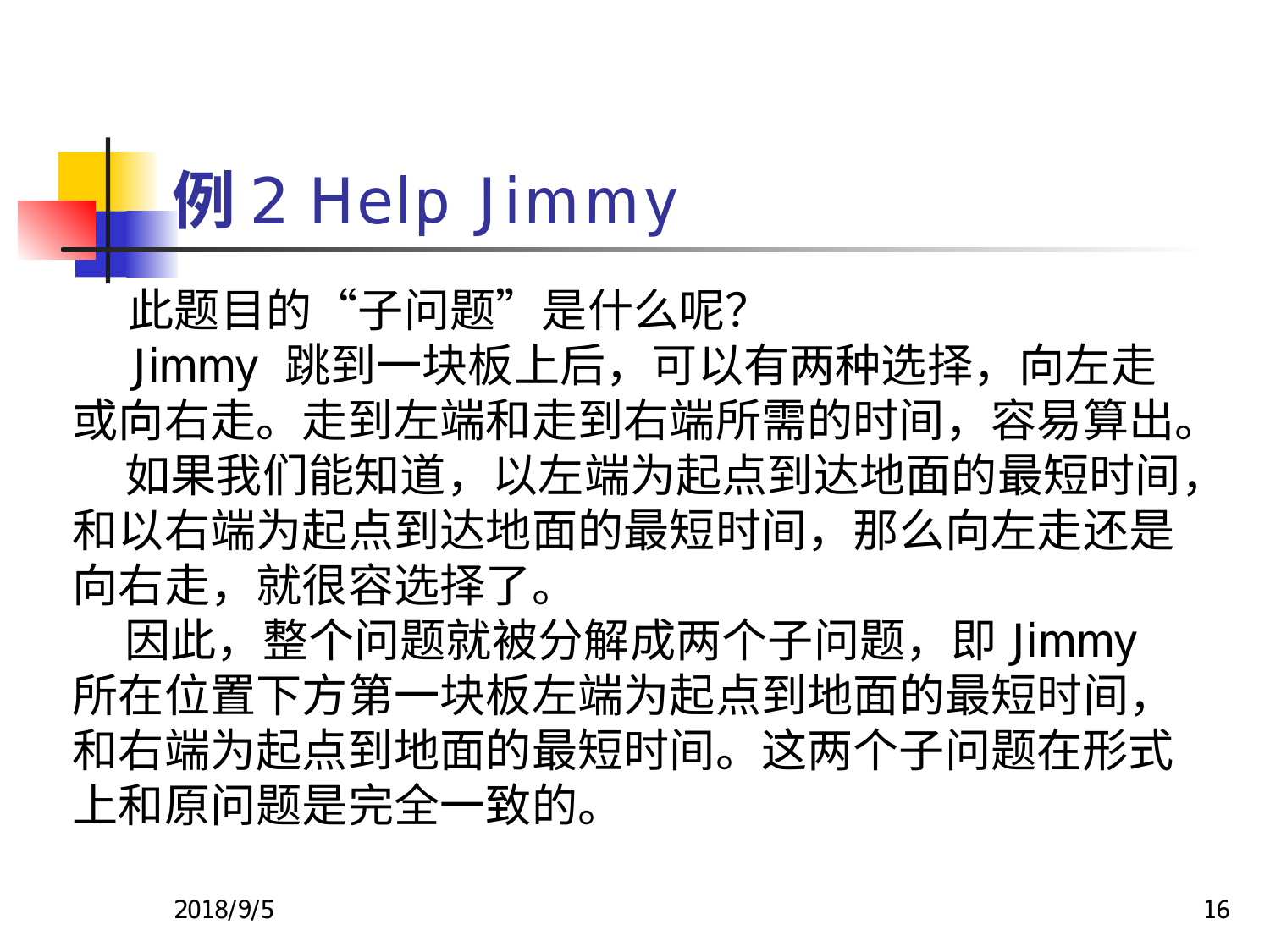

# 例2 Help Jimmy
    此题目的“子问题”是什么呢？
    Jimmy 跳到一块板上后，可以有两种选择，向左走或向右走。走到左端和走到右端所需的时间，容易算出。
    如果我们能知道，以左端为起点到达地面的最短时间，和以右端为起点到达地面的最短时间，那么向左走还是向右走，就很容选择了。
    因此，整个问题就被分解成两个子问题，即Jimmy 所在位置下方第一块板左端为起点到地面的最短时间，和右端为起点到地面的最短时间。这两个子问题在形式上和原问题是完全一致的。
2018/9/5
16